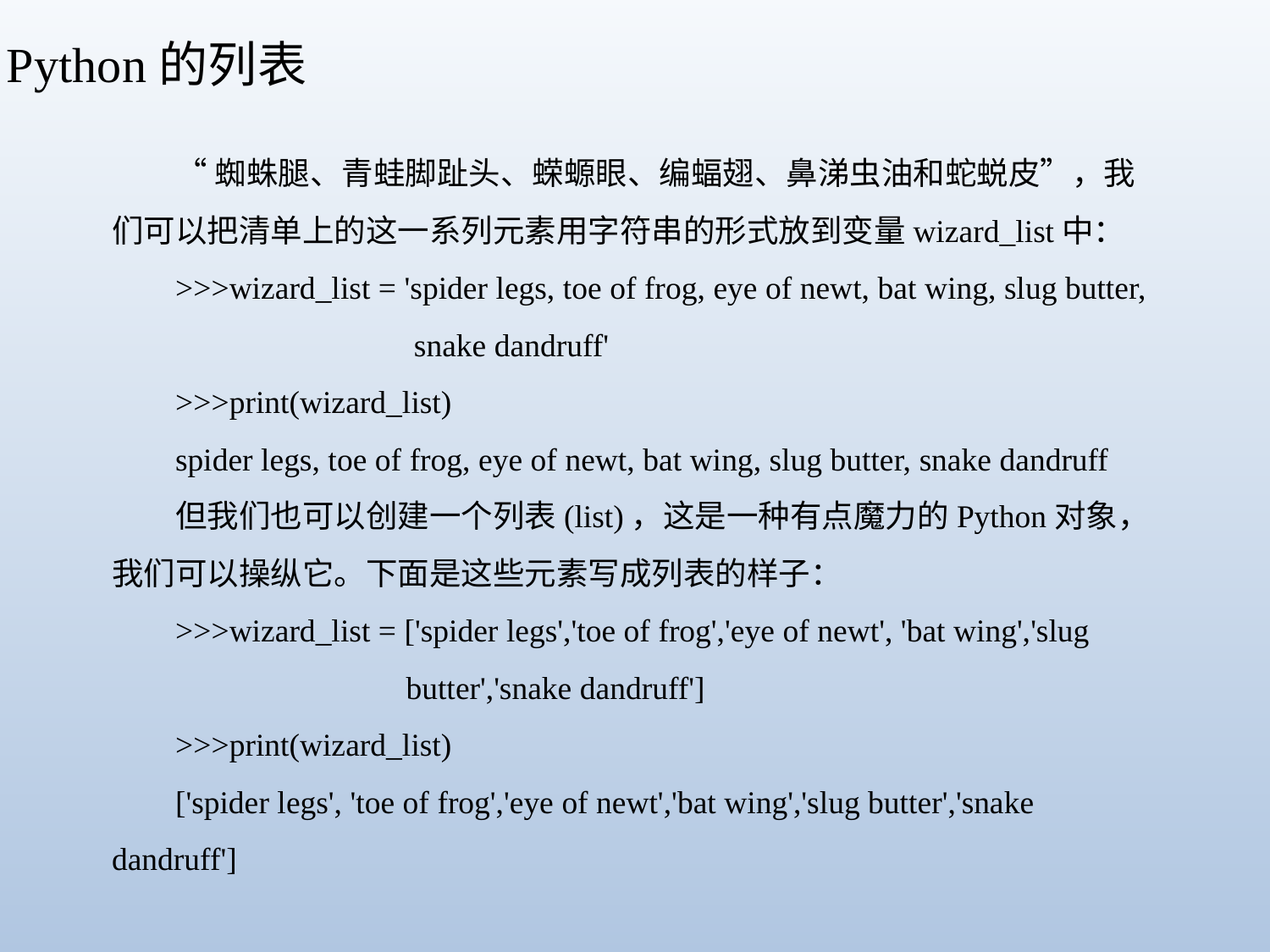

Python的列表
“蜘蛛腿、青蛙脚趾头、蝾螈眼、编蝠翅、鼻涕虫油和蛇蜕皮”，我们可以把清单上的这一系列元素用字符串的形式放到变量wizard_list中：
>>>wizard_list = 'spider legs, toe of frog, eye of newt, bat wing, slug butter, 		      snake dandruff'
>>>print(wizard_list)
spider legs, toe of frog, eye of newt, bat wing, slug butter, snake dandruff
但我们也可以创建一个列表(list)，这是一种有点魔力的Python对象，我们可以操纵它。下面是这些元素写成列表的样子：
>>>wizard_list = ['spider legs','toe of frog','eye of newt', 'bat wing','slug 			     butter','snake dandruff']
>>>print(wizard_list)
['spider legs', 'toe of frog','eye of newt','bat wing','slug butter','snake dandruff']